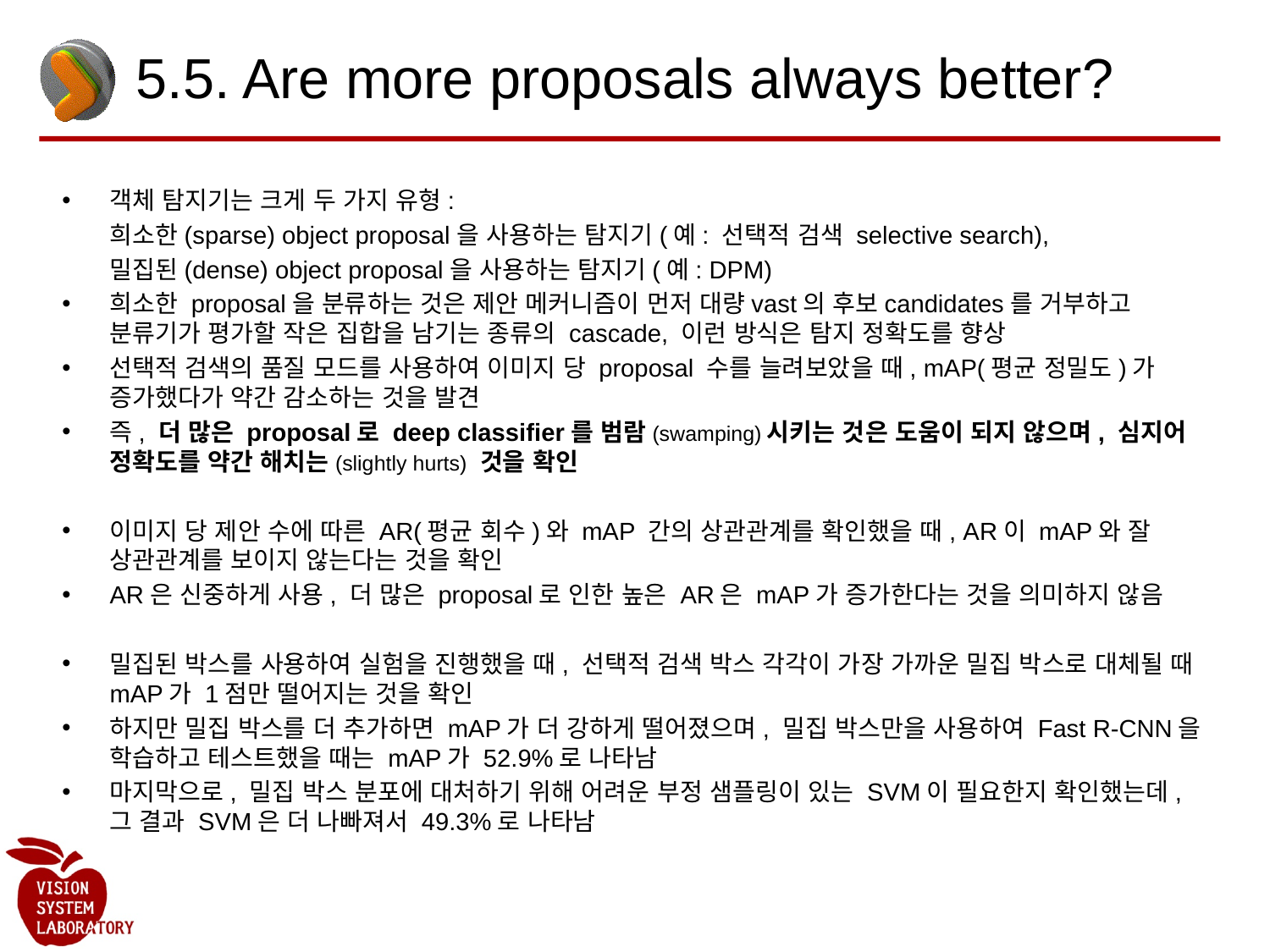

# 5.5. Are more proposals always better?
객체 탐지기는 크게 두 가지 유형:
      희소한(sparse) object proposal을 사용하는 탐지기(예: 선택적 검색 selective search),
      밀집된(dense) object proposal을 사용하는 탐지기(예: DPM)
희소한 proposal을 분류하는 것은 제안 메커니즘이 먼저 대량vast의 후보candidates를 거부하고 분류기가 평가할 작은 집합을 남기는 종류의 cascade, 이런 방식은 탐지 정확도를 향상
선택적 검색의 품질 모드를 사용하여 이미지 당 proposal 수를 늘려보았을 때, mAP(평균 정밀도)가 증가했다가 약간 감소하는 것을 발견
즉, 더 많은 proposal로 deep classifier를 범람(swamping)시키는 것은 도움이 되지 않으며, 심지어 정확도를 약간 해치는(slightly hurts) 것을 확인

이미지 당 제안 수에 따른 AR(평균 회수)와 mAP 간의 상관관계를 확인했을 때, AR이 mAP와 잘 상관관계를 보이지 않는다는 것을 확인
AR은 신중하게 사용, 더 많은 proposal로 인한 높은 AR은 mAP가 증가한다는 것을 의미하지 않음

밀집된 박스를 사용하여 실험을 진행했을 때, 선택적 검색 박스 각각이 가장 가까운 밀집 박스로 대체될 때 mAP가 1점만 떨어지는 것을 확인
하지만 밀집 박스를 더 추가하면 mAP가 더 강하게 떨어졌으며, 밀집 박스만을 사용하여 Fast R-CNN을 학습하고 테스트했을 때는 mAP가 52.9%로 나타남
마지막으로, 밀집 박스 분포에 대처하기 위해 어려운 부정 샘플링이 있는 SVM이 필요한지 확인했는데, 그 결과 SVM은 더 나빠져서 49.3%로 나타남